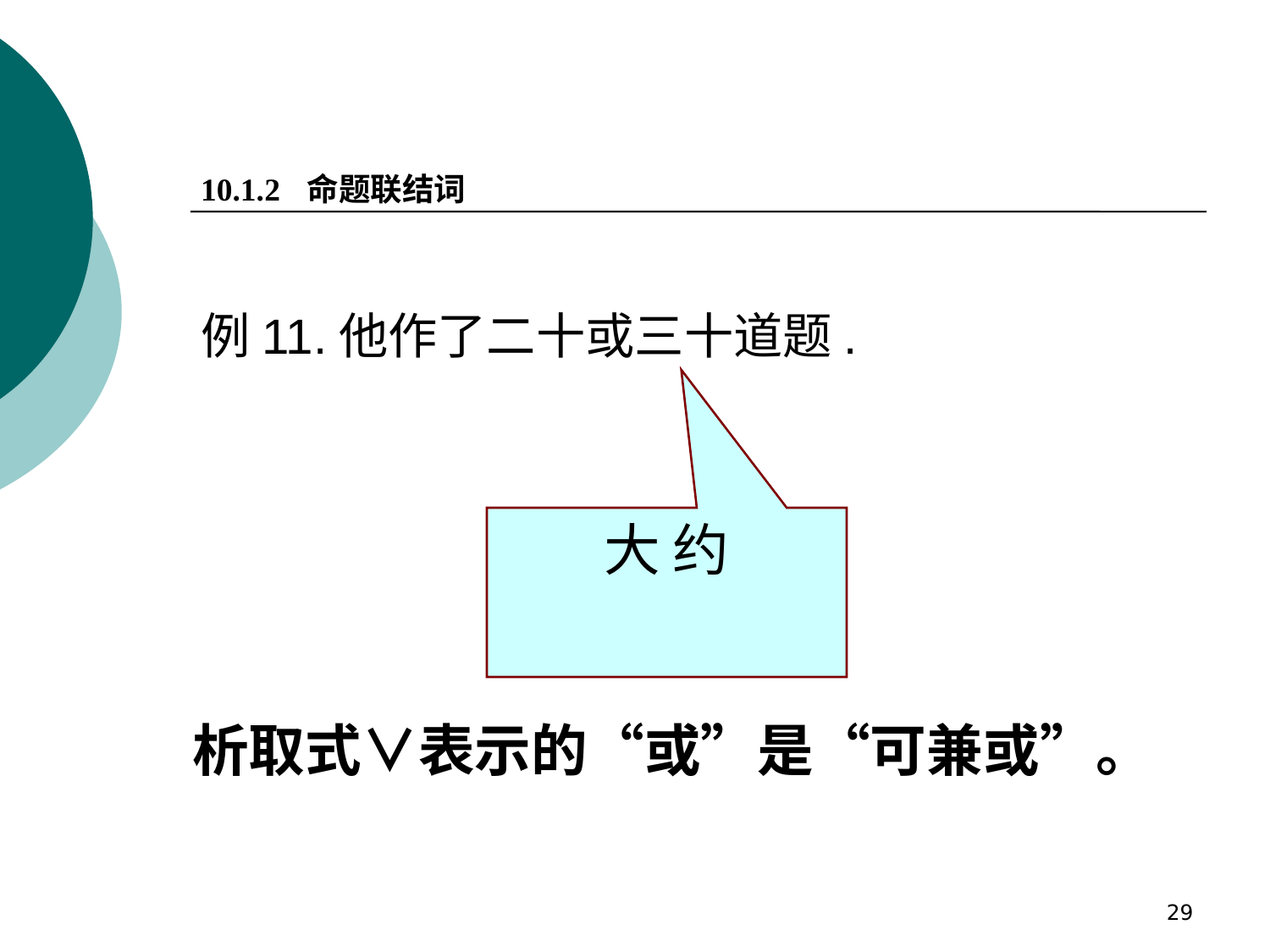

10.1.2 命题联结词
例11.他作了二十或三十道题.
大 约
析取式∨表示的“或”是“可兼或”。
29